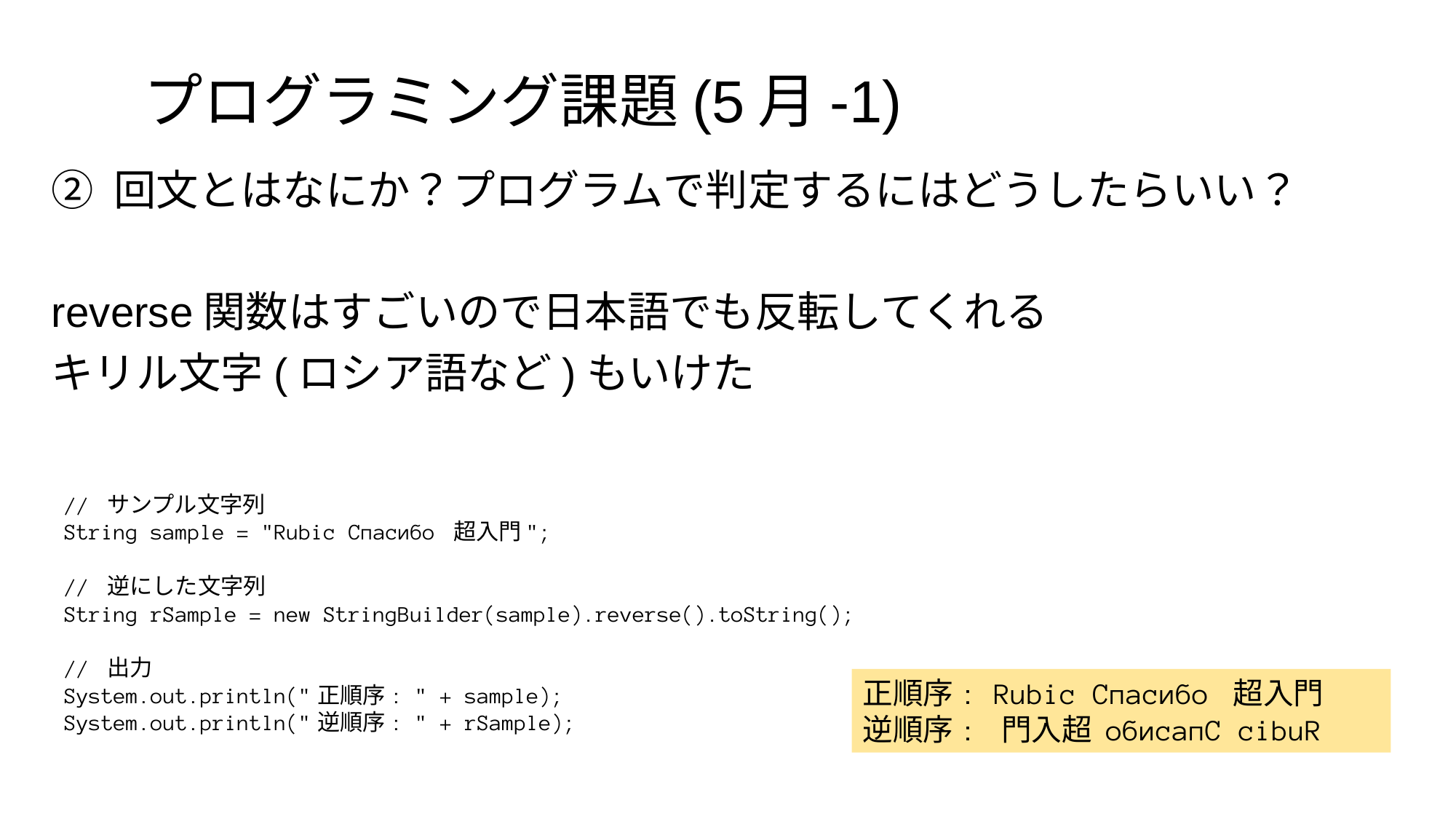

# プログラミング課題(5月-1)
② 回文とはなにか？プログラムで判定するにはどうしたらいい？

reverse関数はすごいので日本語でも反転してくれる
キリル文字(ロシア語など)もいけた
// サンプル文字列
String sample = "Rubic Спасибо 超入門";

// 逆にした文字列
String rSample = new StringBuilder(sample).reverse().toString();

// 出力
System.out.println("正順序: " + sample);
System.out.println("逆順序: " + rSample);

正順序: Rubic Спасибо 超入門
逆順序: 門入超 обисапС cibuR